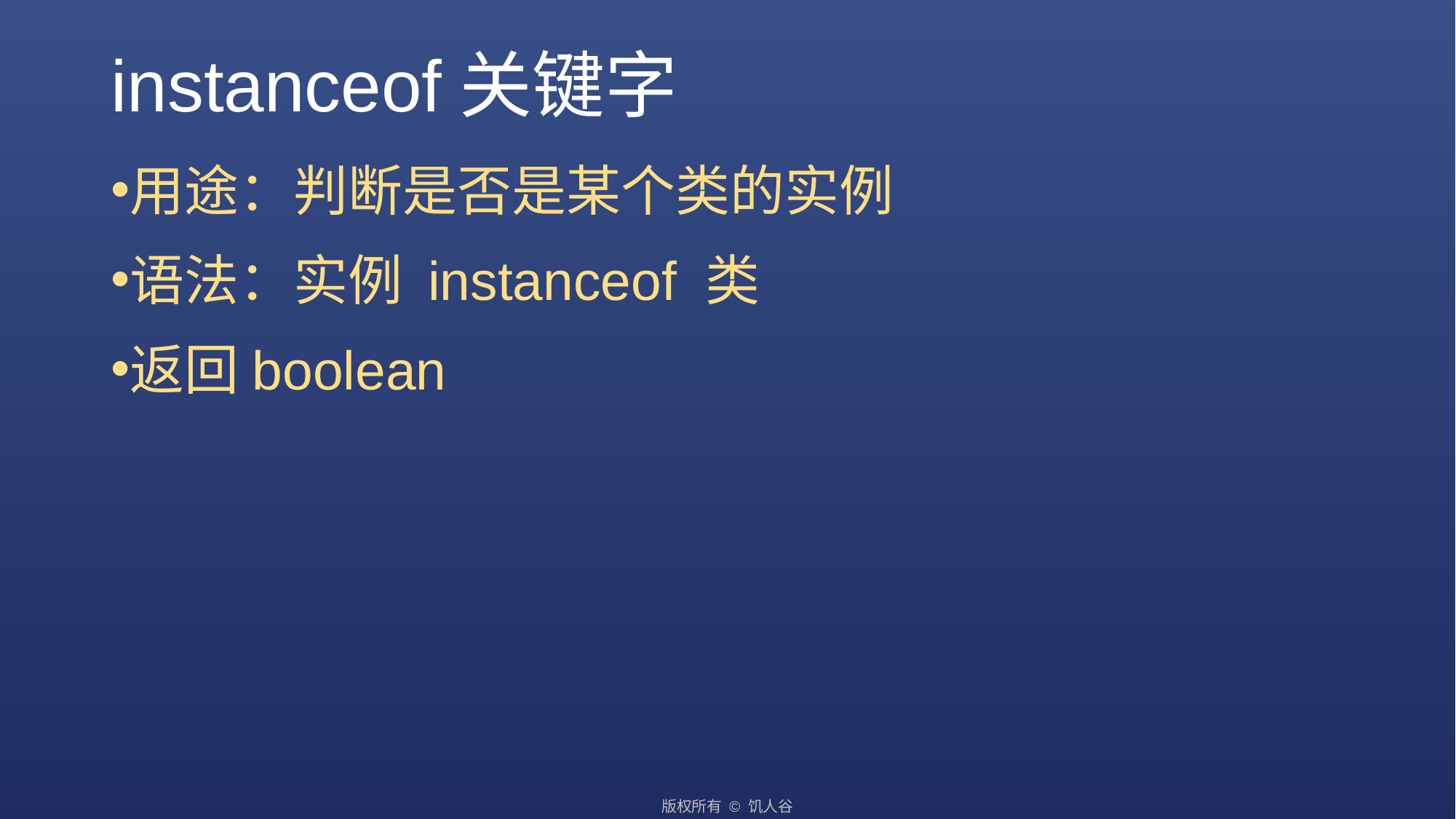

# instanceof关键字
用途：判断是否是某个类的实例
语法：实例 instanceof 类
返回boolean